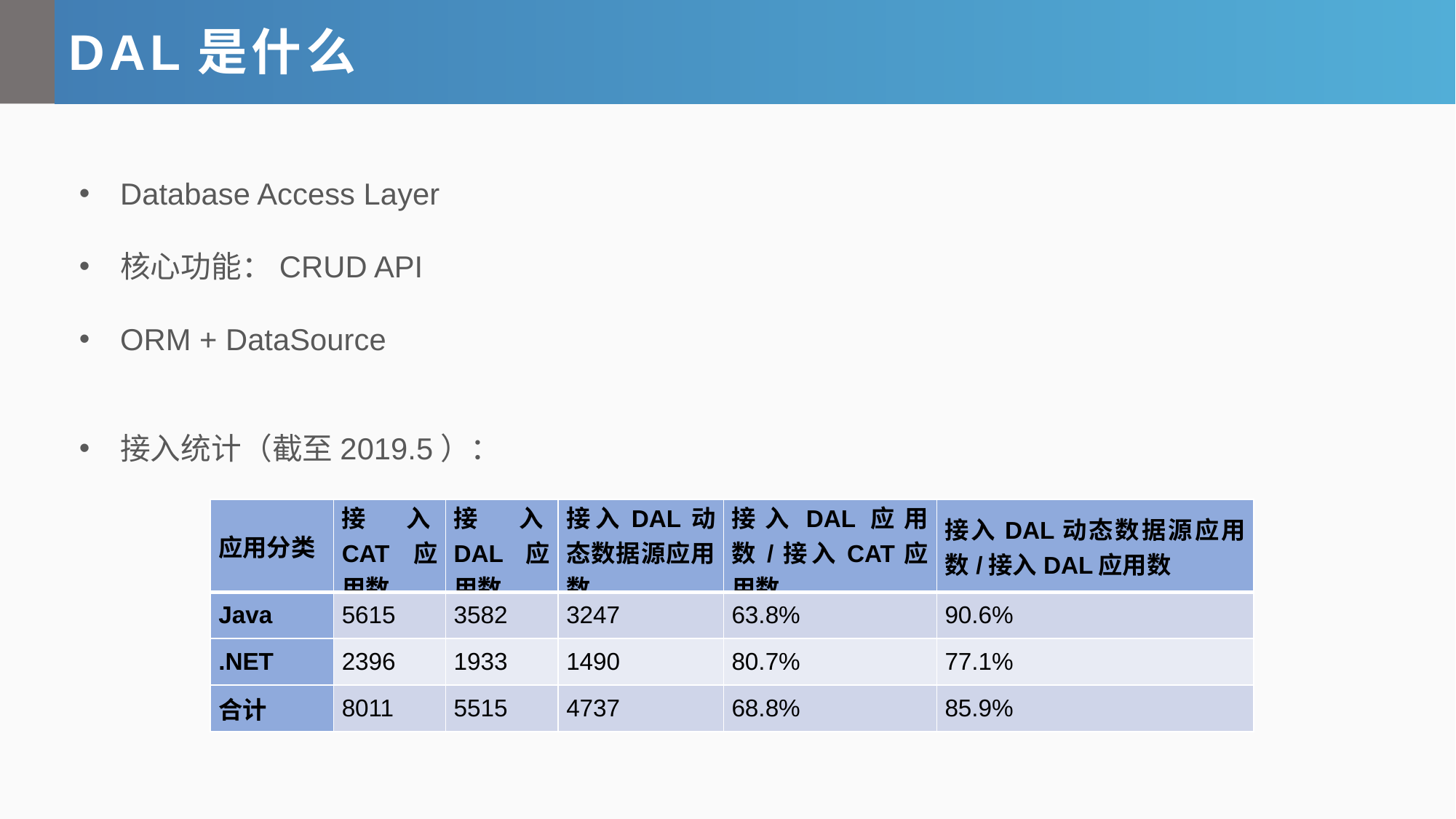

DAL是什么
Database Access Layer

核心功能：CRUD API

ORM + DataSource

接入统计（截至2019.5）：
| 应用分类 | 接入CAT应用数 | 接入DAL应用数 | 接入DAL动态数据源应用数 | 接入DAL应用数/接入CAT应用数 | 接入DAL动态数据源应用数/接入DAL应用数 |
| --- | --- | --- | --- | --- | --- |
| Java | 5615 | 3582 | 3247 | 63.8% | 90.6% |
| .NET | 2396 | 1933 | 1490 | 80.7% | 77.1% |
| 合计 | 8011 | 5515 | 4737 | 68.8% | 85.9% |